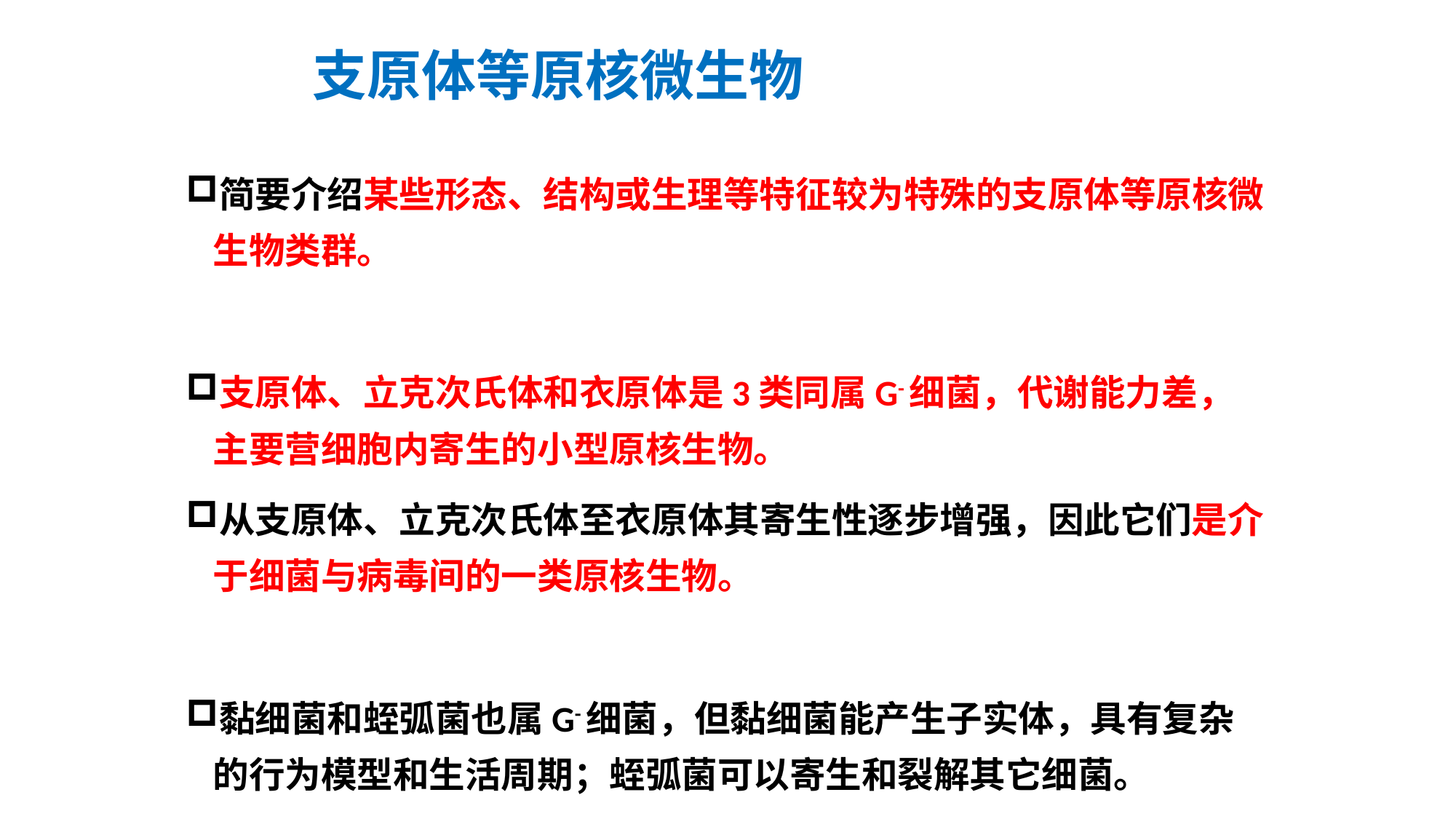

# 支原体等原核微生物
简要介绍某些形态、结构或生理等特征较为特殊的支原体等原核微生物类群。

支原体、立克次氏体和衣原体是3类同属G-细菌，代谢能力差，主要营细胞内寄生的小型原核生物。
从支原体、立克次氏体至衣原体其寄生性逐步增强，因此它们是介于细菌与病毒间的一类原核生物。

黏细菌和蛭弧菌也属G-细菌，但黏细菌能产生子实体，具有复杂的行为模型和生活周期；蛭弧菌可以寄生和裂解其它细菌。